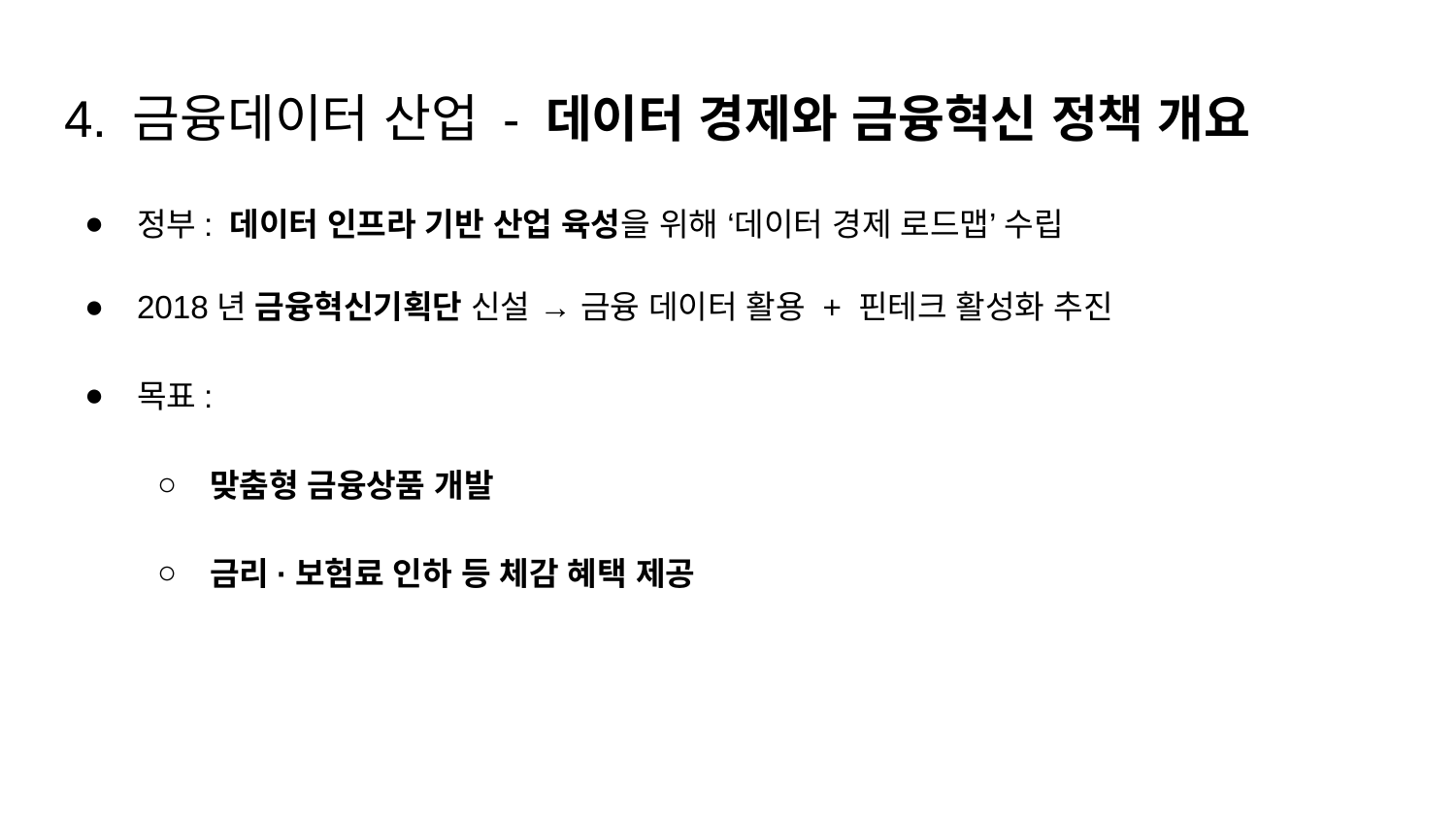

# 4. 금융데이터 산업 - 데이터 경제와 금융혁신 정책 개요

정부: 데이터 인프라 기반 산업 육성을 위해 ‘데이터 경제 로드맵’ 수립
2018년 금융혁신기획단 신설 → 금융 데이터 활용 + 핀테크 활성화 추진
목표:
맞춤형 금융상품 개발
금리·보험료 인하 등 체감 혜택 제공